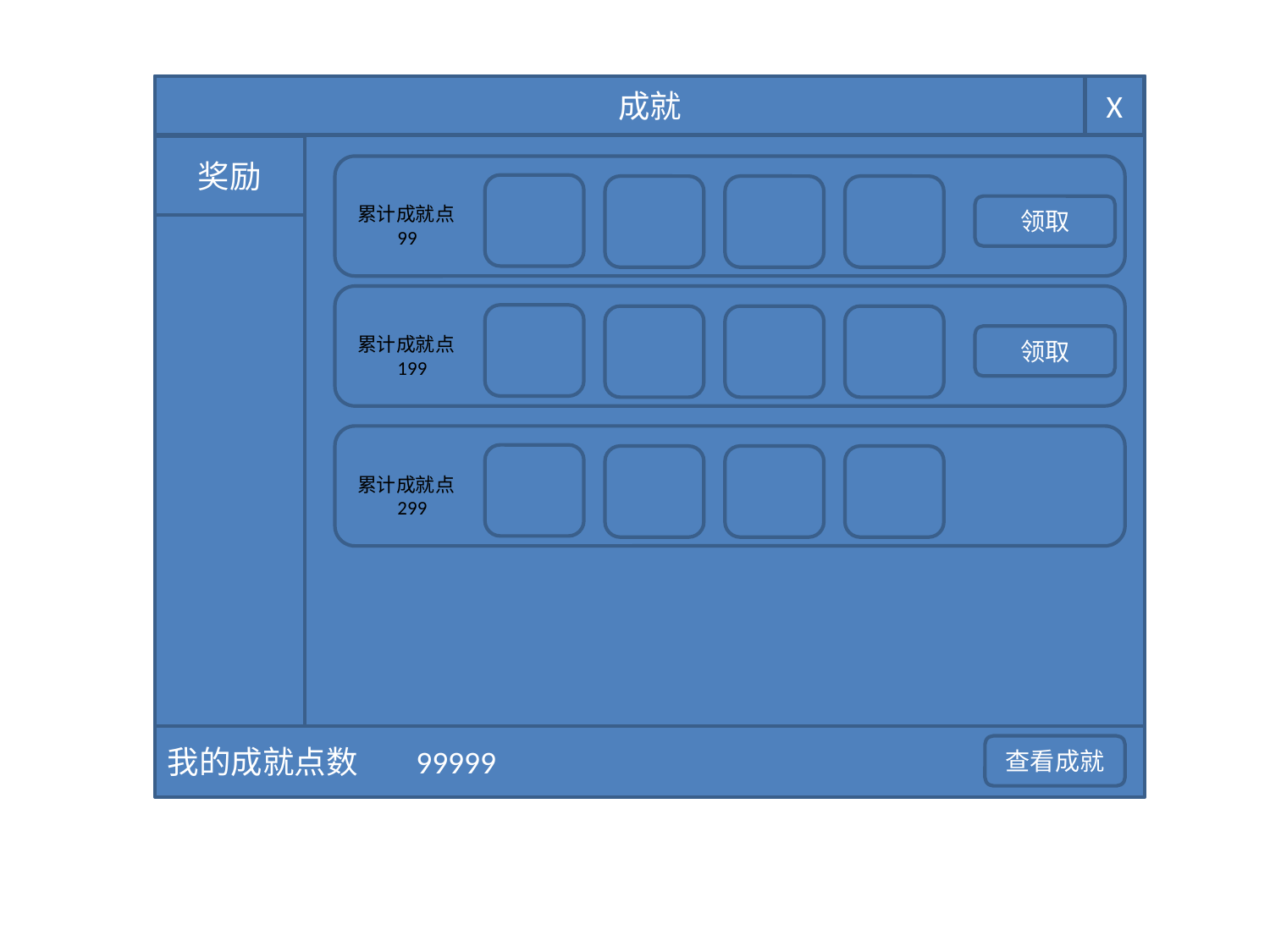

成就
X

奖励

累计成就点
         99
领取

领取
累计成就点
         199

累计成就点
         299
我的成就点数       99999
查看成就